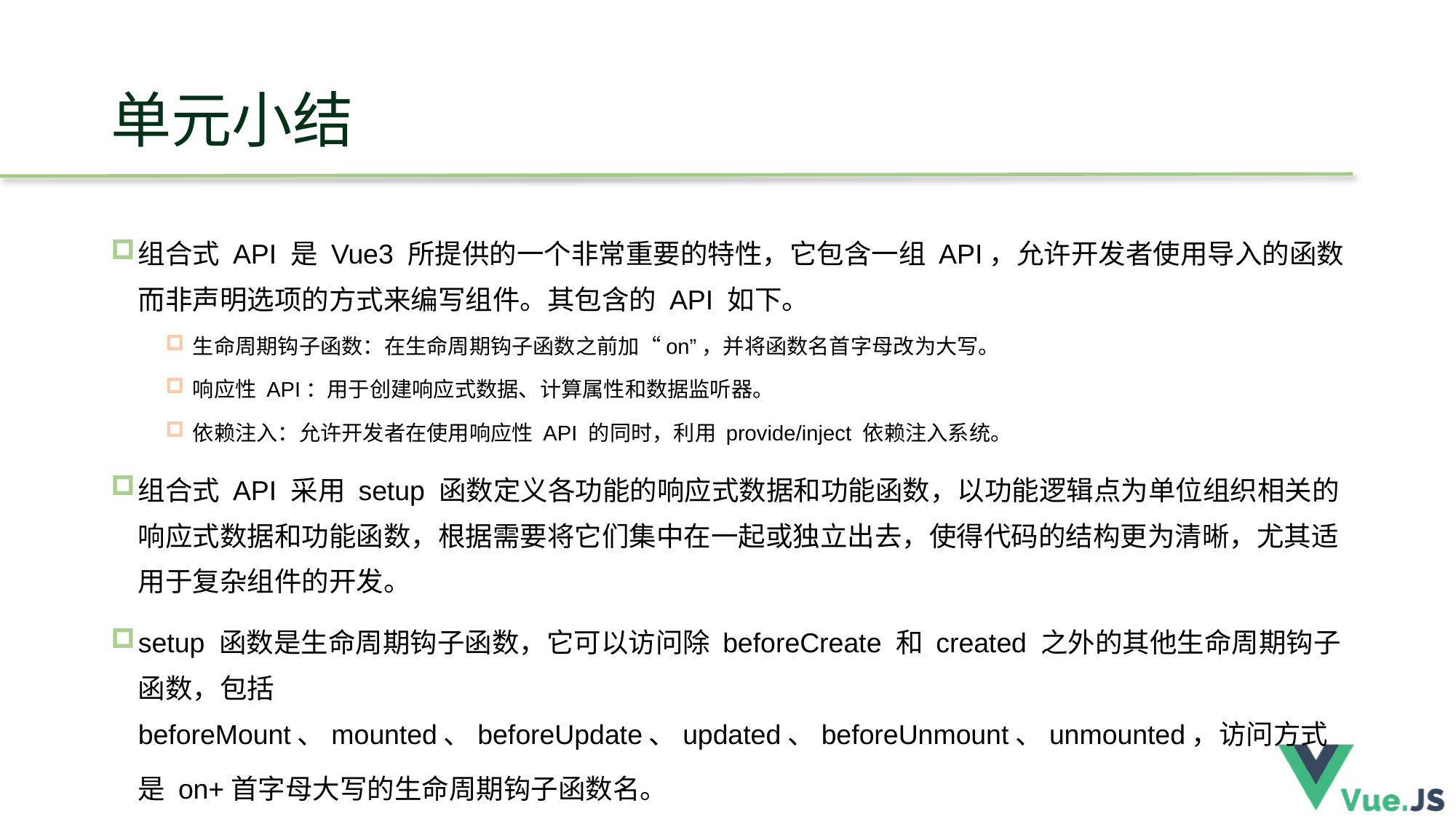

# 单元小结
组合式 API 是 Vue3 所提供的一个非常重要的特性，它包含一组 API，允许开发者使用导入的函数而非声明选项的方式来编写组件。其包含的 API 如下。
生命周期钩子函数：在生命周期钩子函数之前加“on”，并将函数名首字母改为大写。
响应性 API：用于创建响应式数据、计算属性和数据监听器。
依赖注入：允许开发者在使用响应性 API 的同时，利用 provide/inject 依赖注入系统。
组合式 API 采用 setup 函数定义各功能的响应式数据和功能函数，以功能逻辑点为单位组织相关的响应式数据和功能函数，根据需要将它们集中在一起或独立出去，使得代码的结构更为清晰，尤其适用于复杂组件的开发。
setup 函数是生命周期钩子函数，它可以访问除 beforeCreate 和 created 之外的其他生命周期钩子函数，包括 beforeMount、mounted、beforeUpdate、updated、beforeUnmount、unmounted，访问方式是 on+首字母大写的生命周期钩子函数名。